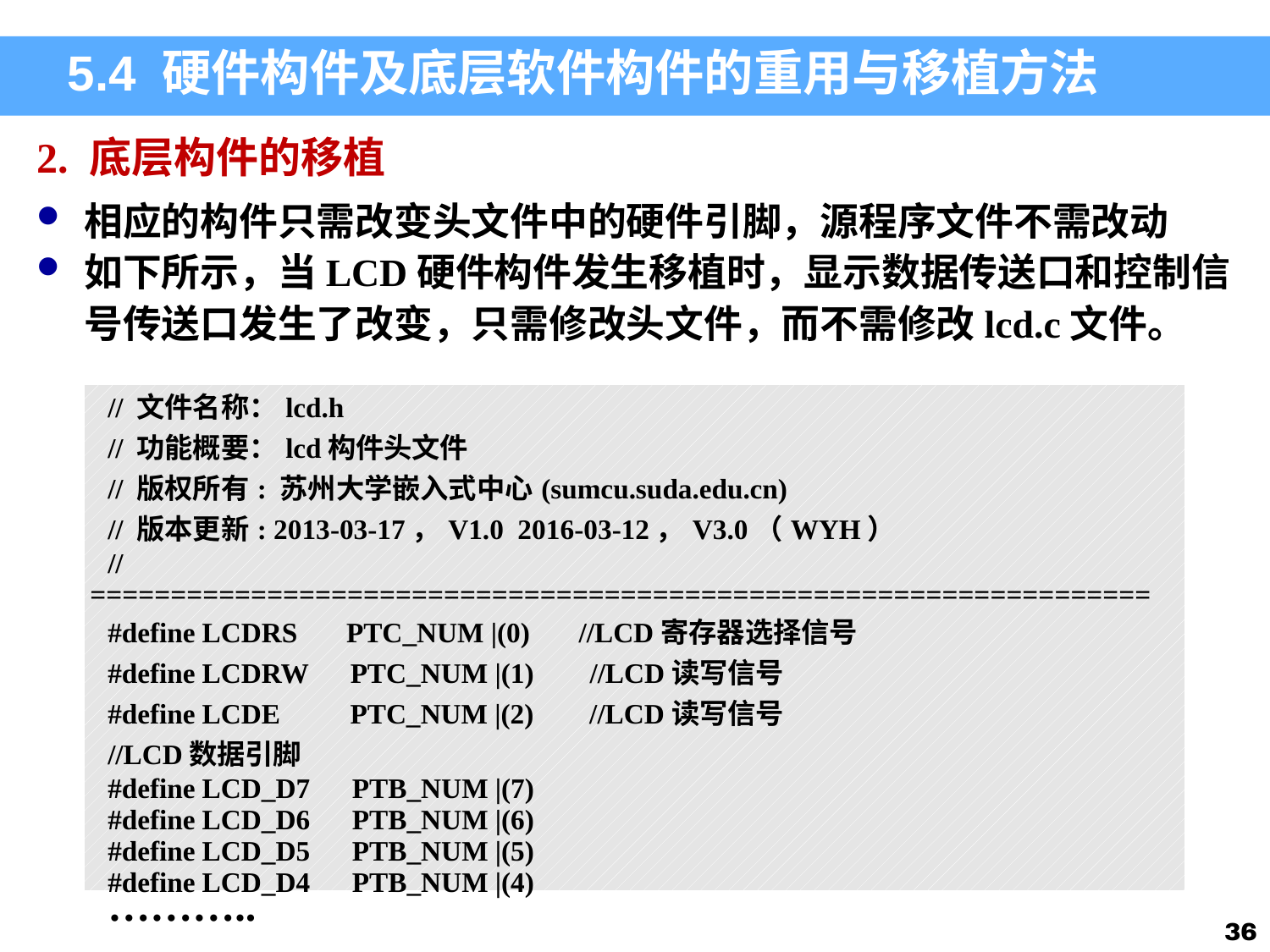

5.4 硬件构件及底层软件构件的重用与移植方法
2. 底层构件的移植
相应的构件只需改变头文件中的硬件引脚，源程序文件不需改动
如下所示，当LCD硬件构件发生移植时，显示数据传送口和控制信号传送口发生了改变，只需修改头文件，而不需修改lcd.c文件。
| // 文件名称：lcd.h // 功能概要：lcd构件头文件 // 版权所有: 苏州大学嵌入式中心(sumcu.suda.edu.cn) // 版本更新: 2013-03-17，V1.0 2016-03-12，V3.0（WYH） //================================================================== #define LCDRS PTC\_NUM |(0) //LCD寄存器选择信号 #define LCDRW PTC\_NUM |(1) //LCD读写信号 #define LCDE PTC\_NUM |(2) //LCD读写信号 //LCD数据引脚 #define LCD\_D7 PTB\_NUM |(7) #define LCD\_D6 PTB\_NUM |(6) #define LCD\_D5 PTB\_NUM |(5) #define LCD\_D4 PTB\_NUM |(4) ……….. |
| --- |
36